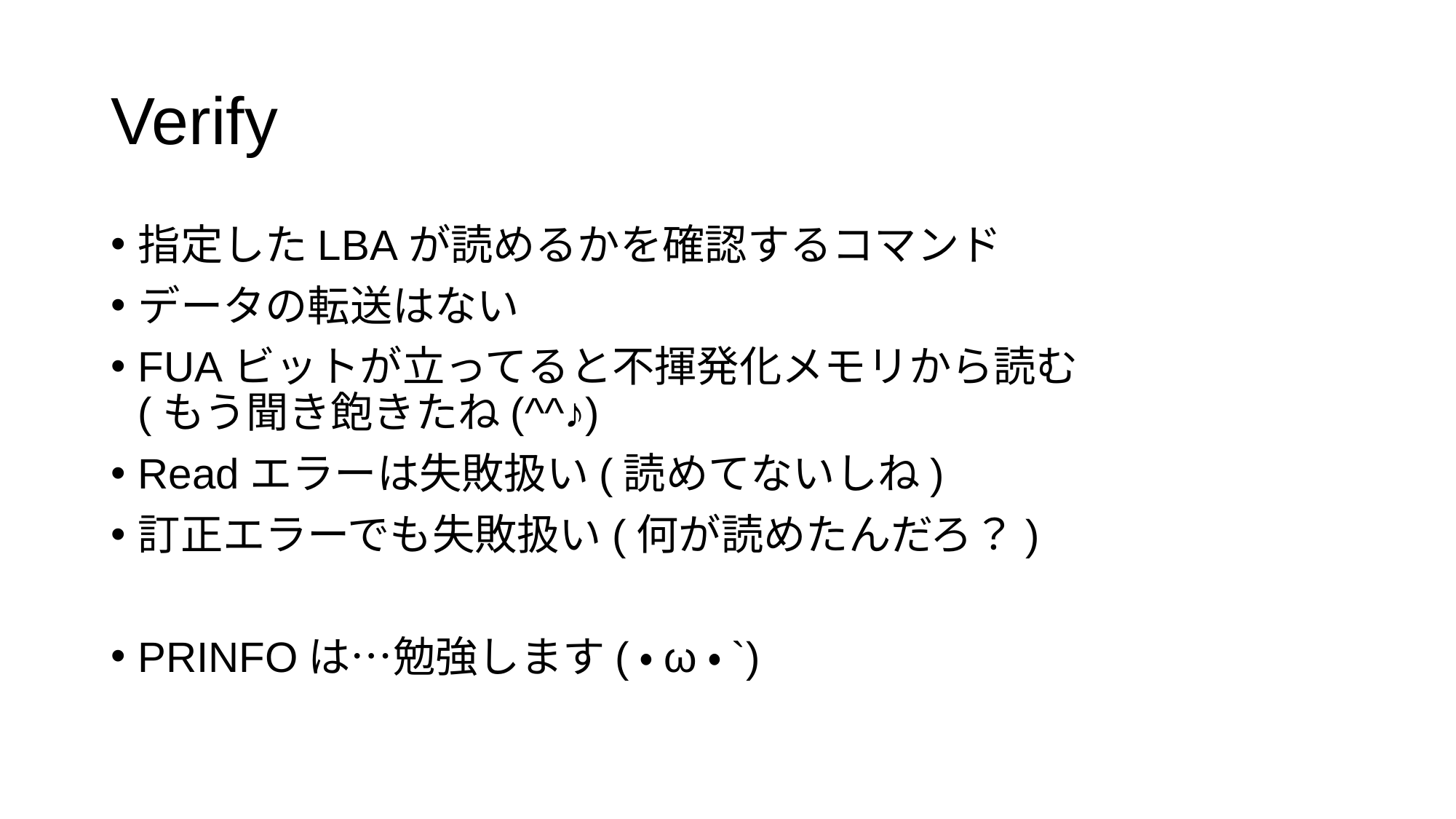

# Verify
指定したLBAが読めるかを確認するコマンド
データの転送はない
FUAビットが立ってると不揮発化メモリから読む
(もう聞き飽きたね(^^♪)
Readエラーは失敗扱い(読めてないしね)
訂正エラーでも失敗扱い(何が読めたんだろ？)

PRINFOは…勉強します(・ω・`)